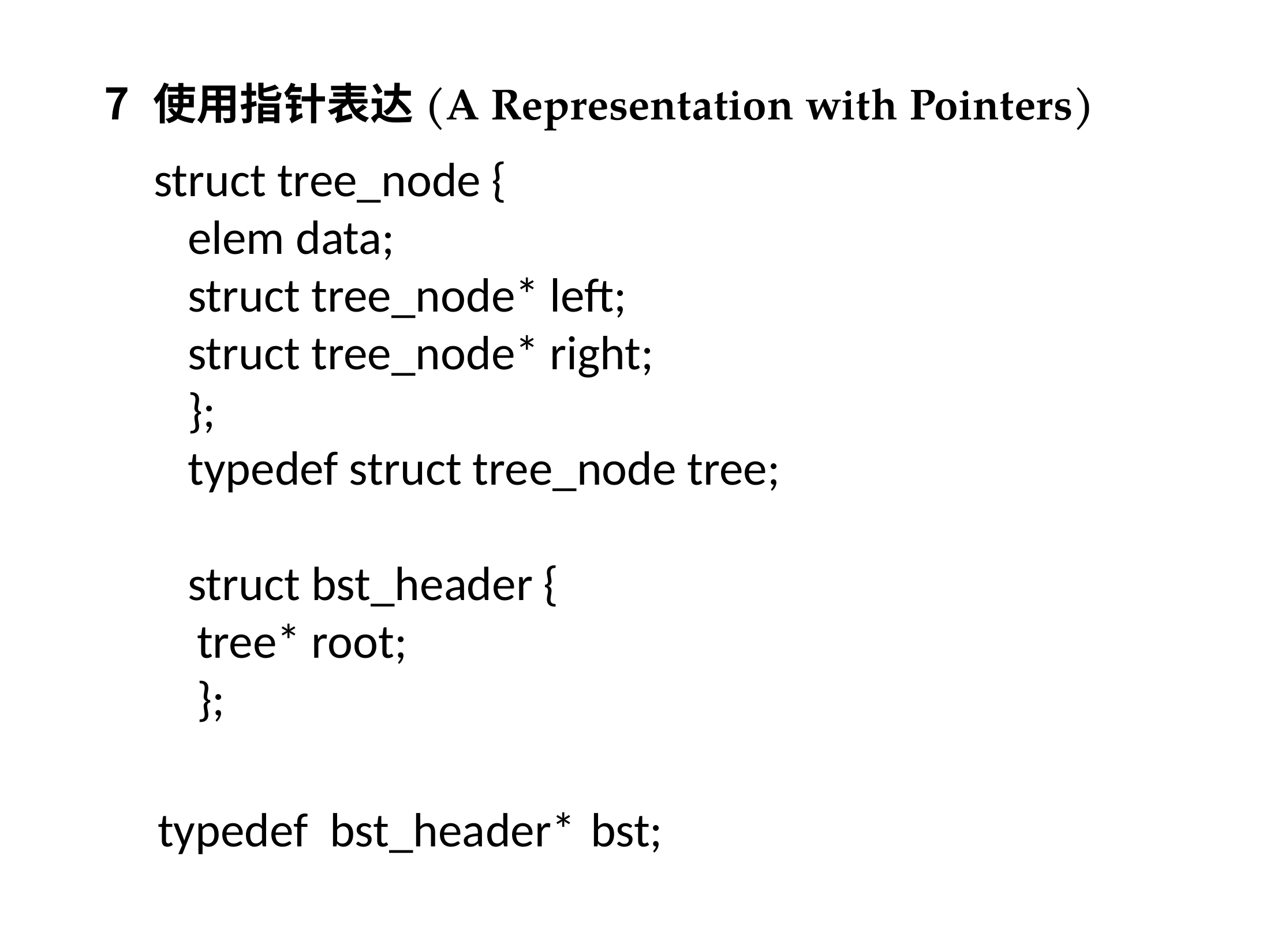

使用指针表达(A Representation with Pointers)

struct tree_node {
elem data;
struct tree_node* left;
struct tree_node* right;
};
typedef struct tree_node tree;

struct bst_header {
tree* root;
};
typedef  bst_header*	bst;